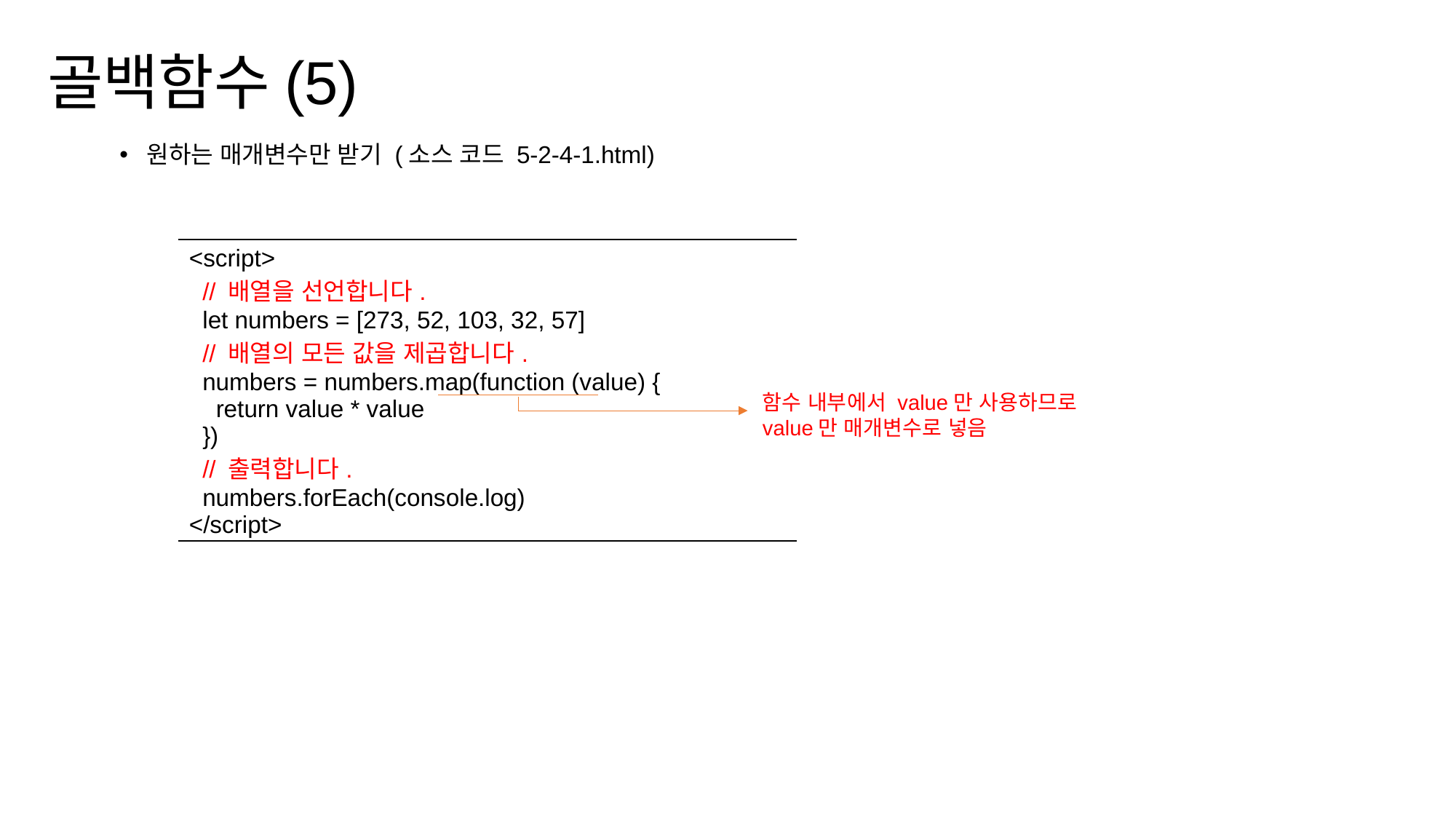

골백함수(5)
원하는 매개변수만 받기 (소스 코드 5-2-4-1.html)
| <script> // 배열을 선언합니다. let numbers = [273, 52, 103, 32, 57] // 배열의 모든 값을 제곱합니다. numbers = numbers.map(function (value) { return value \* value }) // 출력합니다. numbers.forEach(console.log) </script> |
| --- |
함수 내부에서 value만 사용하므로 value만 매개변수로 넣음